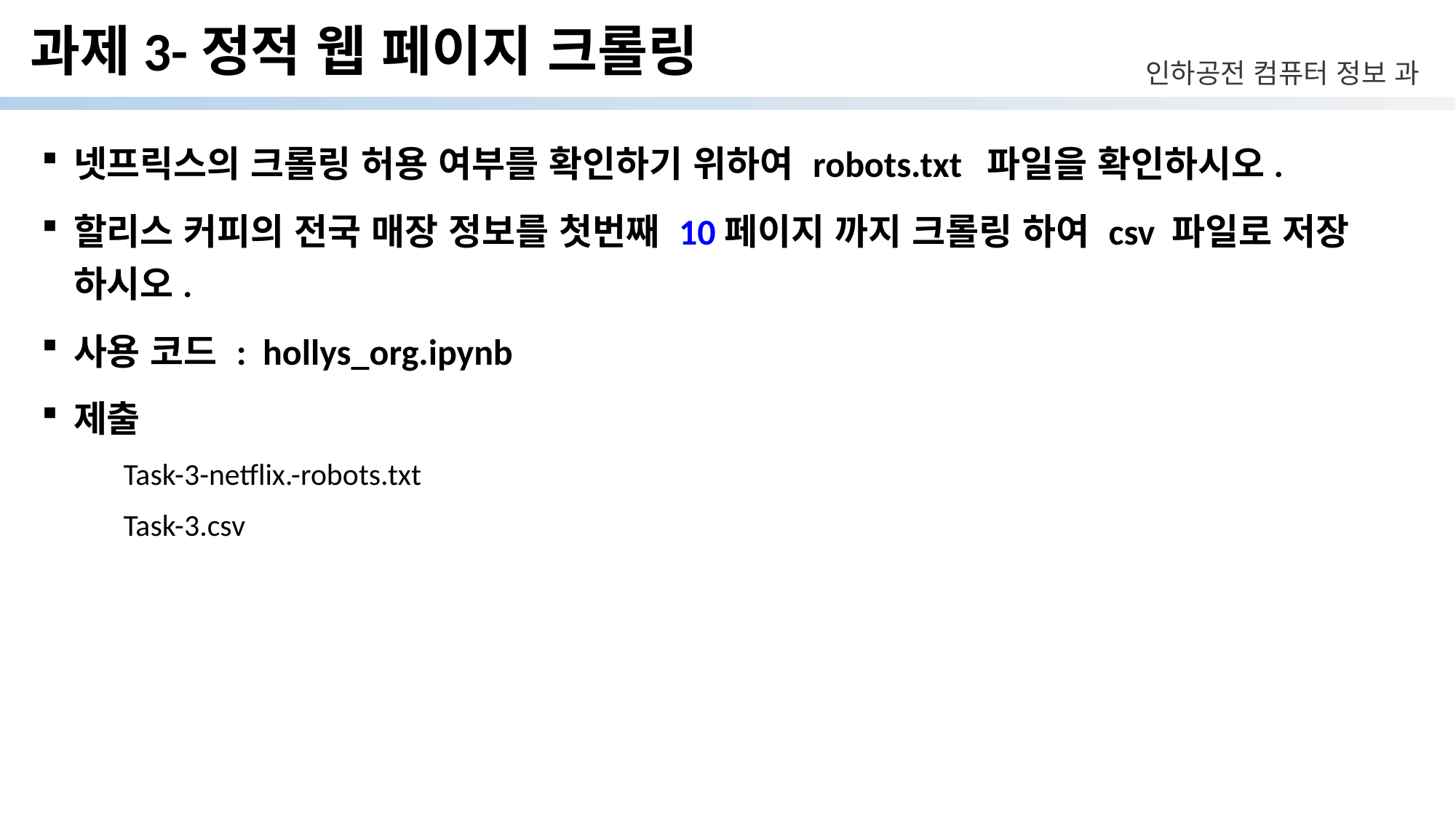

# 과제3-정적 웹 페이지 크롤링

넷프릭스의 크롤링 허용 여부를 확인하기 위하여 robots.txt  파일을 확인하시오.
할리스 커피의 전국 매장 정보를 첫번째 10페이지 까지 크롤링 하여 csv 파일로 저장 하시오.
사용 코드 :  hollys_org.ipynb
제출
Task-3-netflix.-robots.txt
Task-3.csv